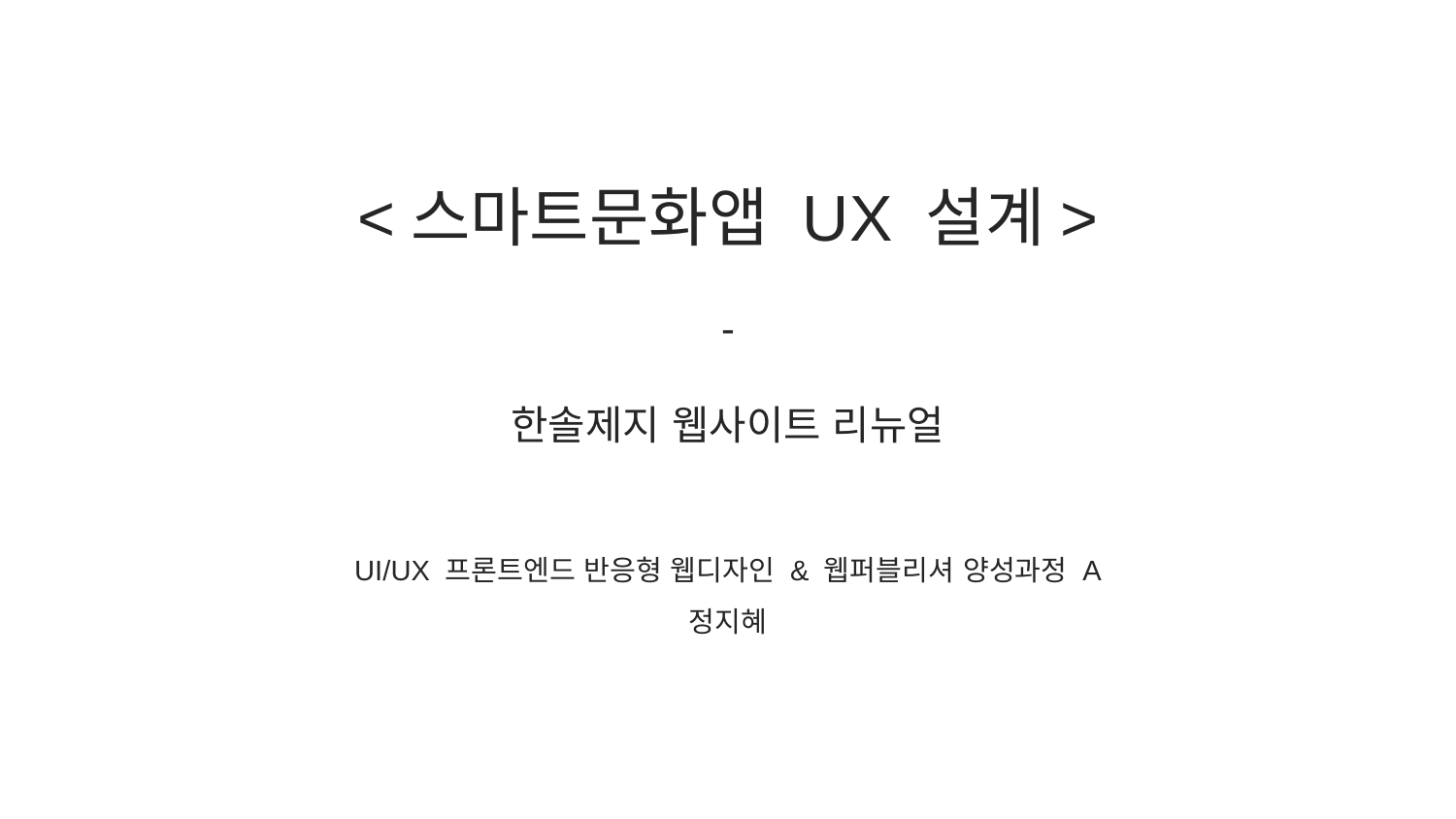

﻿<스마트문화앱 UX 설계>

-

한솔제지 웹사이트 리뉴얼

UI/UX 프론트엔드 반응형 웹디자인 & 웹퍼블리셔 양성과정 A
정지혜